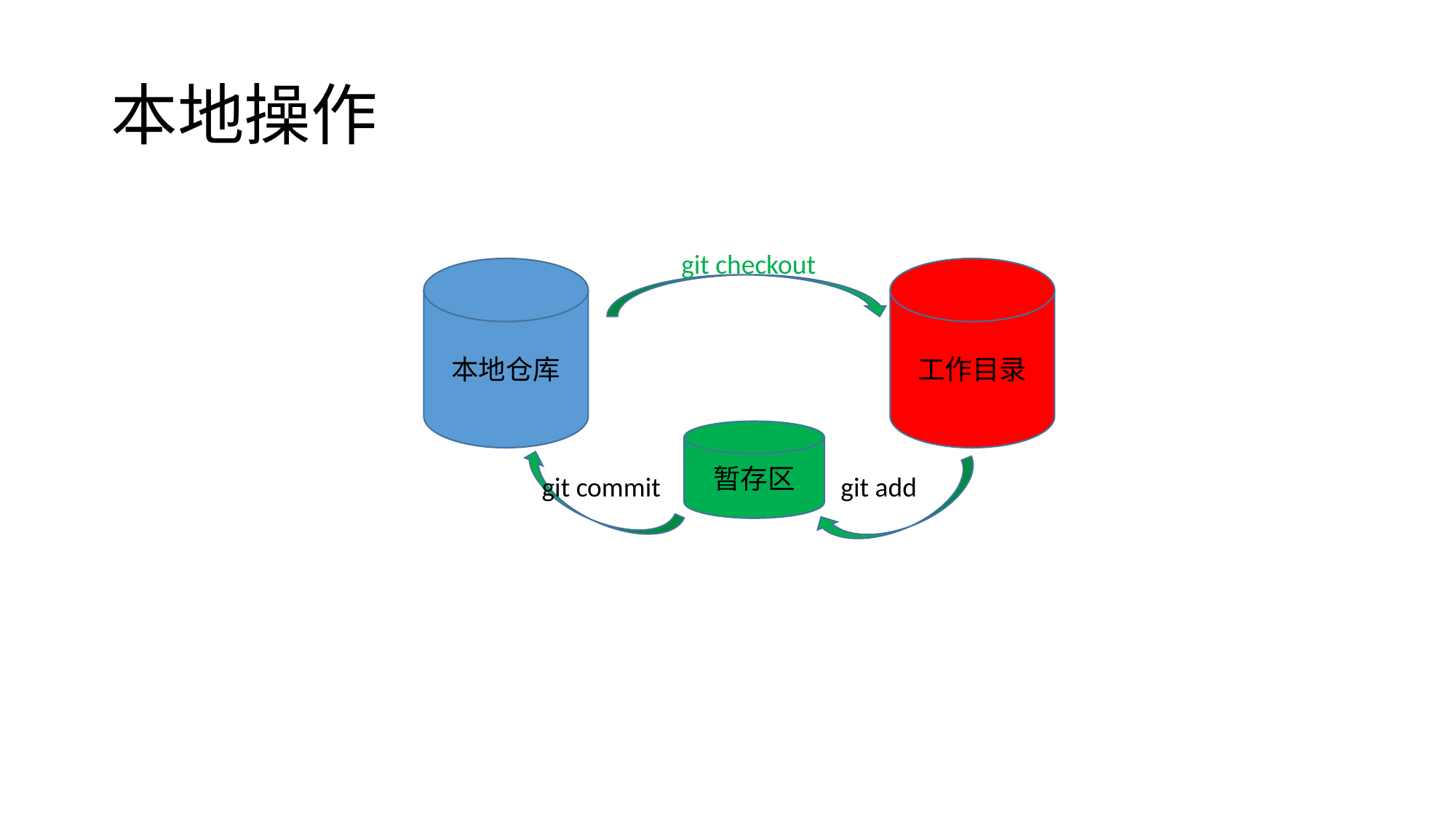

# 本地操作
本地仓库
工作目录
git checkout

暂存区
    git commit
git add